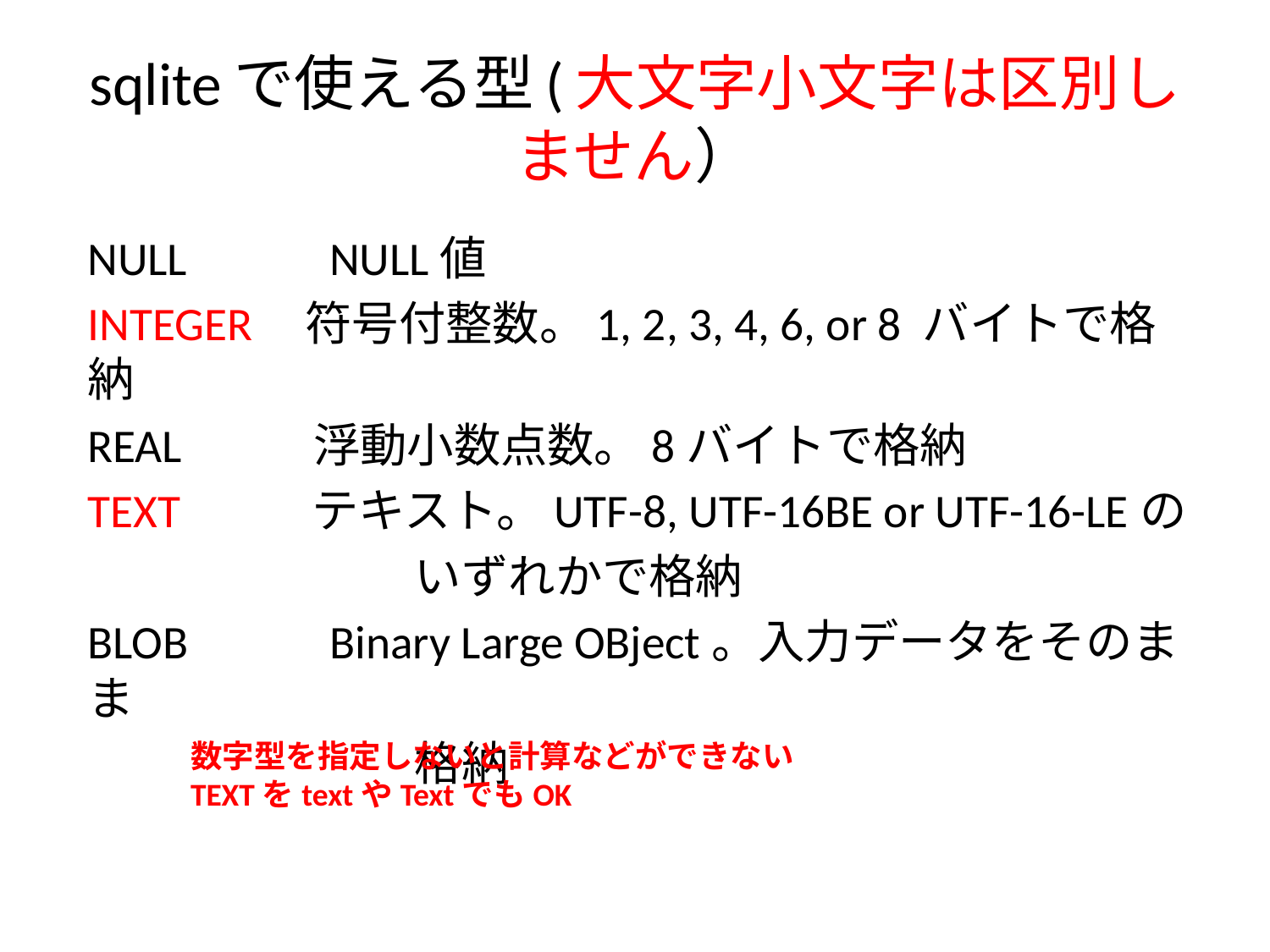

# sqliteで使える型(大文字小文字は区別しません）
NULL       　NULL値
INTEGER    符号付整数。1, 2, 3, 4, 6, or 8 バイトで格納
REAL       　浮動小数点数。8バイトで格納
TEXT       　テキスト。UTF-8, UTF-16BE or UTF-16-LEの
　　　　　　　いずれかで格納
BLOB       　Binary Large OBject。入力データをそのまま
　　　　　　　格納
数字型を指定しないと計算などができない
TEXTをtextやTextでもOK